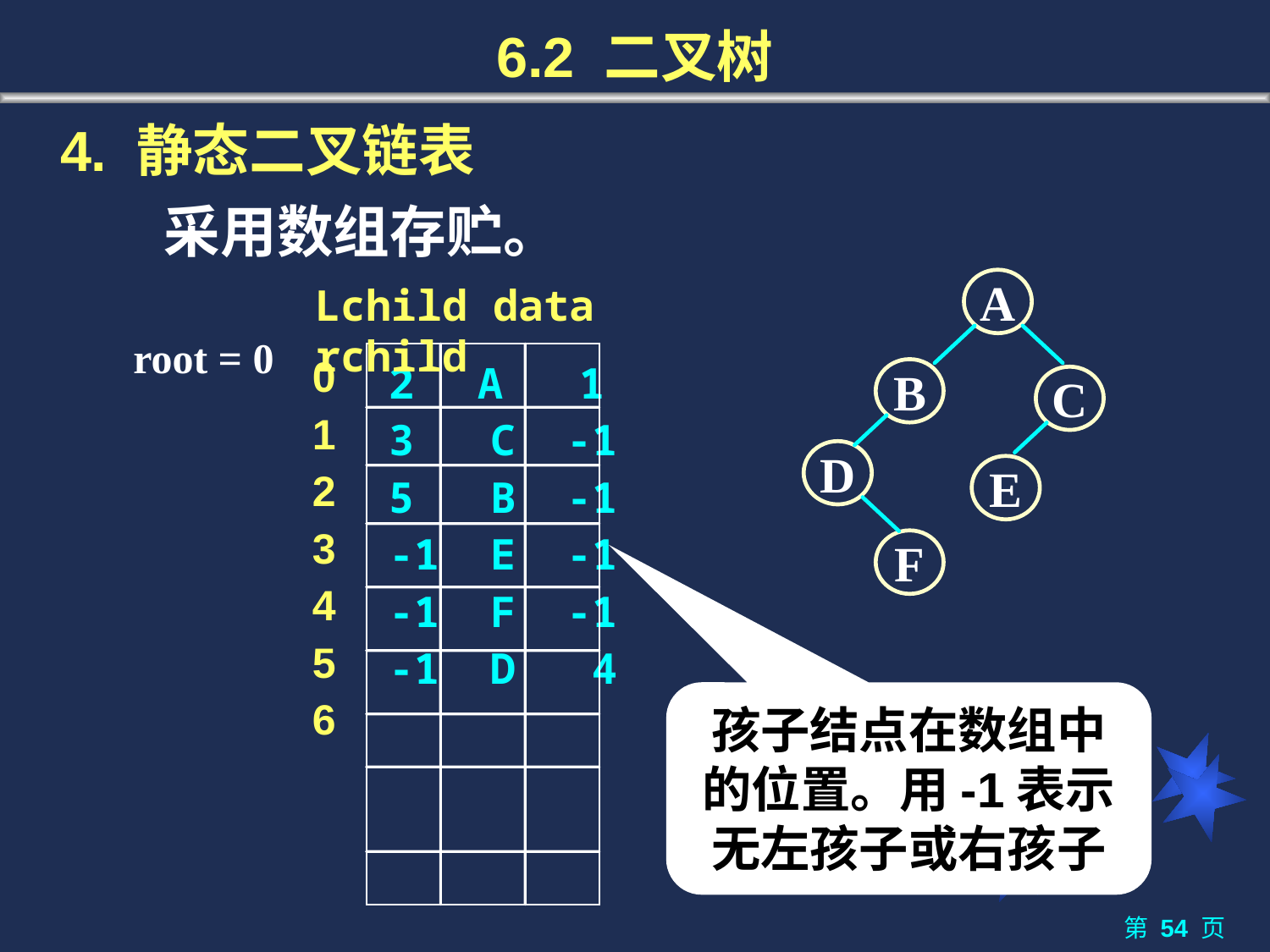

# 6.2 二叉树
4. 静态二叉链表
       采用数组存贮。
A

B
C
D
E
F
Lchild data rchild
0
1
2
3
4
5
6

root = 0
 A   1
3   C  -1
5   B  -1
-1  E  -1
-1  F  -1
-1  D   4
孩子结点在数组中的位置。用-1表示无左孩子或右孩子
第 54 页